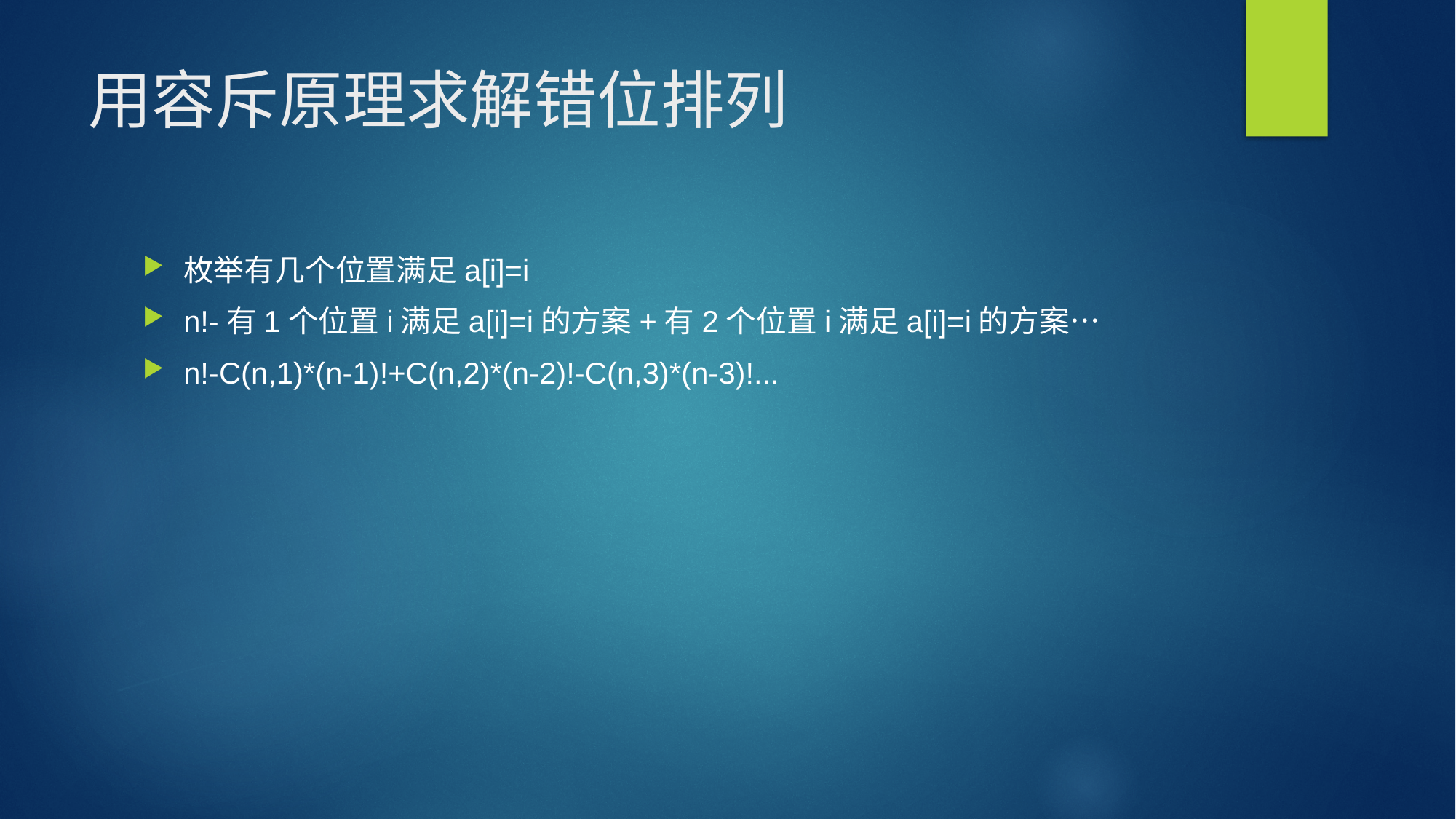

# 用容斥原理求解错位排列
枚举有几个位置满足a[i]=i
n!-有1个位置i满足a[i]=i的方案+有2个位置i满足a[i]=i的方案…
n!-C(n,1)*(n-1)!+C(n,2)*(n-2)!-C(n,3)*(n-3)!...